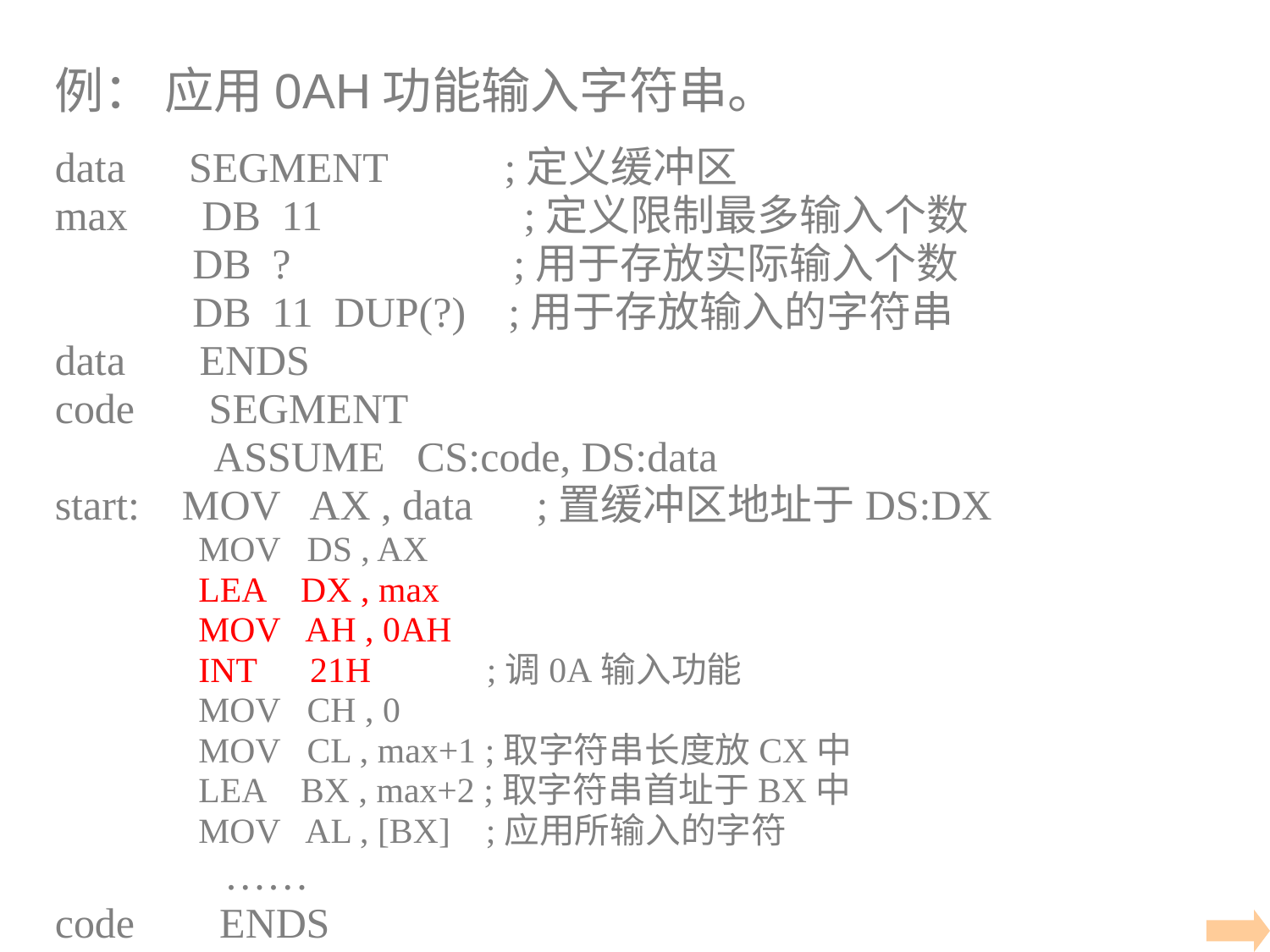

例： 应用0AH功能输入字符串。
data      SEGMENT           ;定义缓冲区
max       DB  11                   ;定义限制最多输入个数
	 DB  ?                     ;用于存放实际输入个数
	 DB  11  DUP(?)    ;用于存放输入的字符串
data       ENDS
code       SEGMENT
               ASSUME   CS:code, DS:data
start:    MOV   AX , data      ;置缓冲区地址于DS:DX
         MOV   DS , AX
         LEA    DX , max
         MOV   AH , 0AH
         INT      21H             ;调0A输入功能
         MOV   CH , 0
         MOV   CL , max+1 ;取字符串长度放CX中
         LEA    BX , max+2 ;取字符串首址于BX中
         MOV   AL , [BX]    ;应用所输入的字符
                ……
code        ENDS